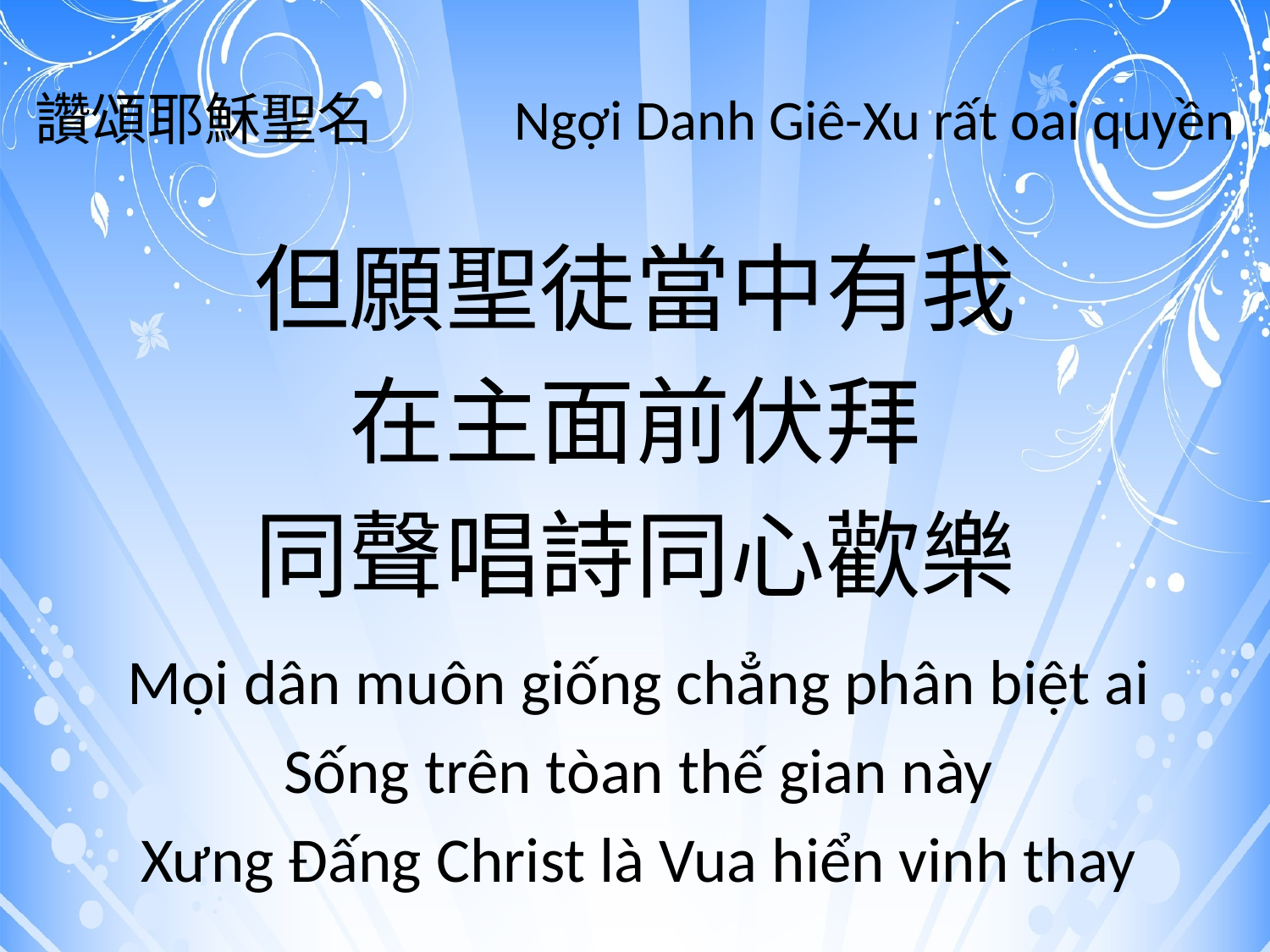

# 讚頌耶穌聖名          Ngợi Danh Giê-Xu rất oai quyền
但願聖徒當中有我
在主面前伏拜
同聲唱詩同心歡樂
Mọi dân muôn giống chẳng phân biệt ai
Sống trên tòan thế gian này
Xưng Đấng Christ là Vua hiển vinh thay